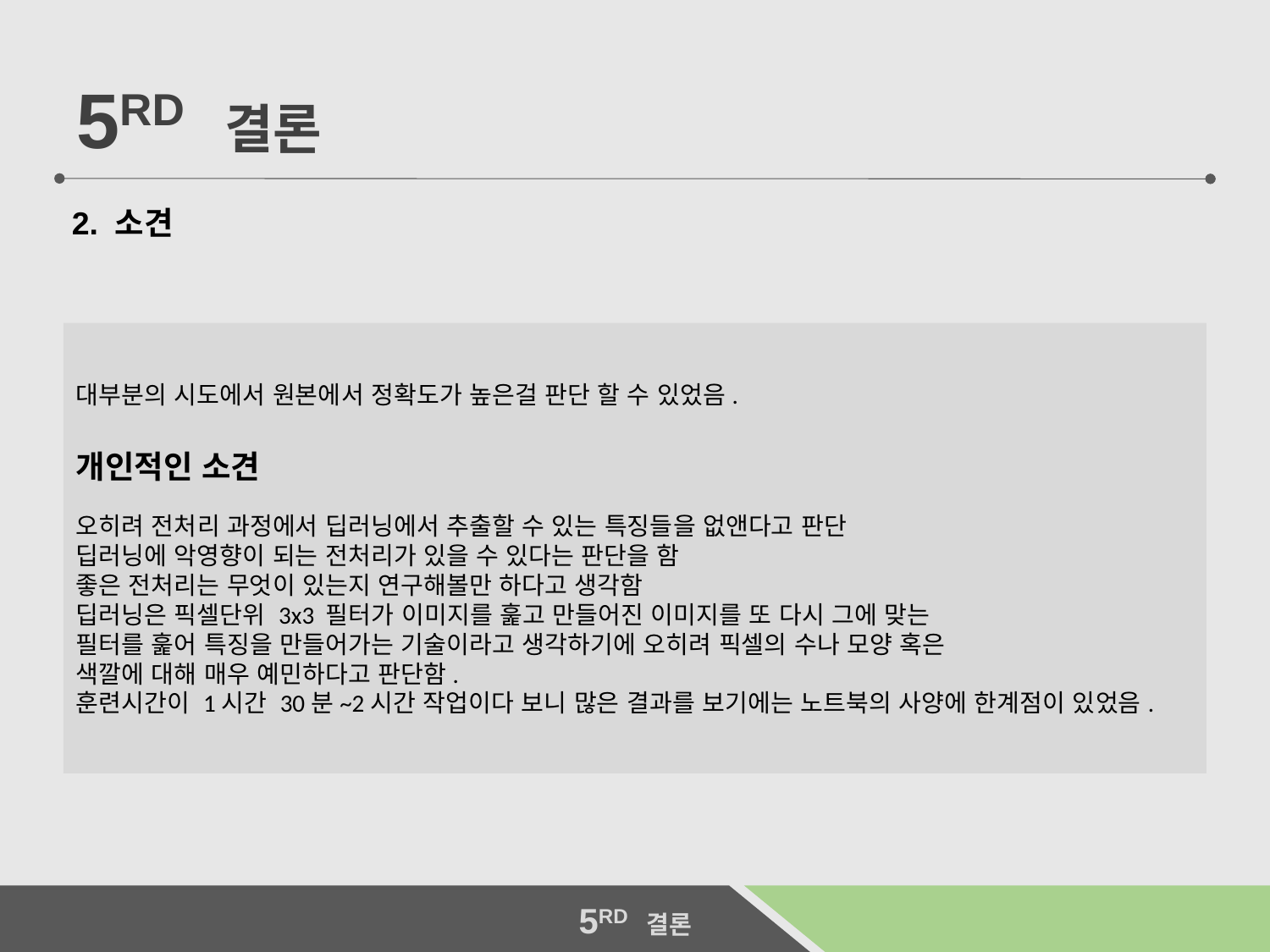

5RD 결론
2. 소견
대부분의 시도에서 원본에서 정확도가 높은걸 판단 할 수 있었음.

개인적인 소견

오히려 전처리 과정에서 딥러닝에서 추출할 수 있는 특징들을 없앤다고 판단
딥러닝에 악영향이 되는 전처리가 있을 수 있다는 판단을 함
좋은 전처리는 무엇이 있는지 연구해볼만 하다고 생각함
딥러닝은 픽셀단위 3x3 필터가 이미지를 훑고 만들어진 이미지를 또 다시 그에 맞는
필터를 훑어 특징을 만들어가는 기술이라고 생각하기에 오히려 픽셀의 수나 모양 혹은
색깔에 대해 매우 예민하다고 판단함.
훈련시간이 1시간 30분~2시간 작업이다 보니 많은 결과를 보기에는 노트북의 사양에 한계점이 있었음.

 5RD 결론